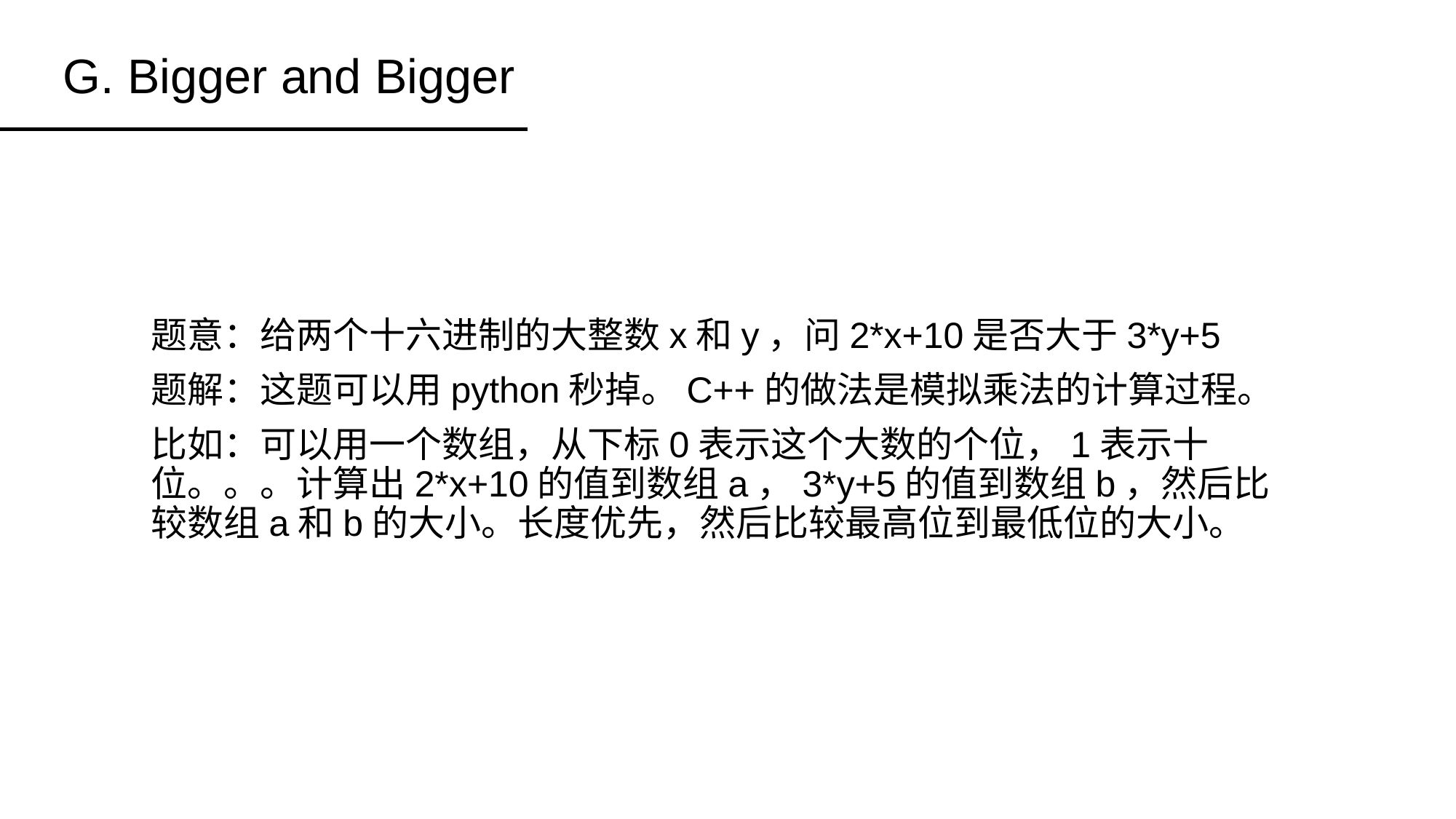

G. Bigger and Bigger
题意：给两个十六进制的大整数x和y，问2*x+10是否大于3*y+5
题解：这题可以用python秒掉。C++的做法是模拟乘法的计算过程。
比如：可以用一个数组，从下标0表示这个大数的个位，1表示十位。。。计算出2*x+10的值到数组a，3*y+5的值到数组b，然后比较数组a和b的大小。长度优先，然后比较最高位到最低位的大小。